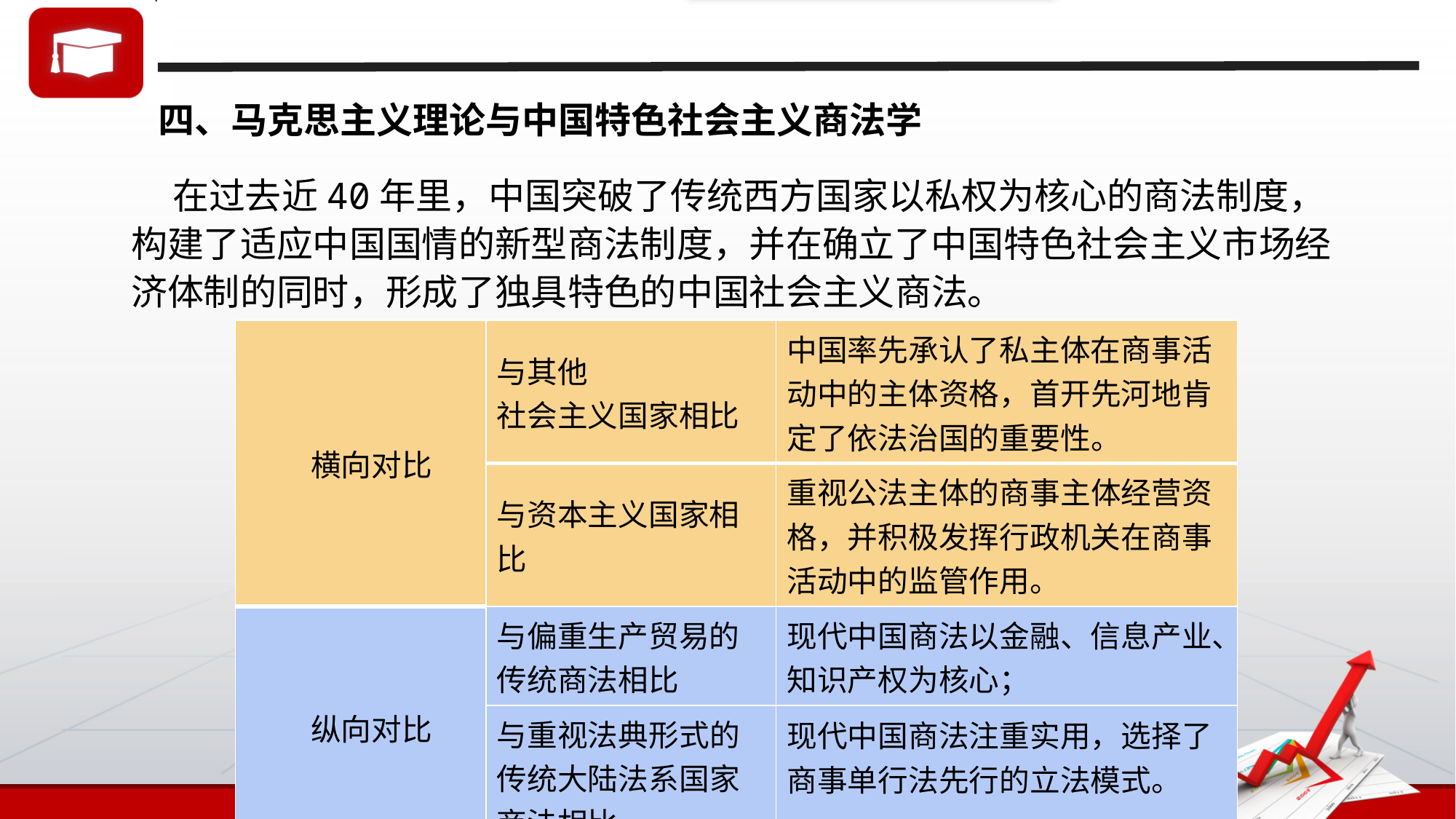

# 四、马克思主义理论与中国特色社会主义商法学
    在过去近40年里，中国突破了传统西方国家以私权为核心的商法制度，构建了适应中国国情的新型商法制度，并在确立了中国特色社会主义市场经济体制的同时，形成了独具特色的中国社会主义商法。
| 横向对比 | 与其他 社会主义国家相比 | 中国率先承认了私主体在商事活动中的主体资格，首开先河地肯定了依法治国的重要性。 |
| --- | --- | --- |
|  | 与资本主义国家相比 | 重视公法主体的商事主体经营资格，并积极发挥行政机关在商事活动中的监管作用。 |
| 纵向对比 | 与偏重生产贸易的传统商法相比 | 现代中国商法以金融、信息产业、知识产权为核心； |
|  | 与重视法典形式的传统大陆法系国家商法相比 | 现代中国商法注重实用，选择了商事单行法先行的立法模式。 |